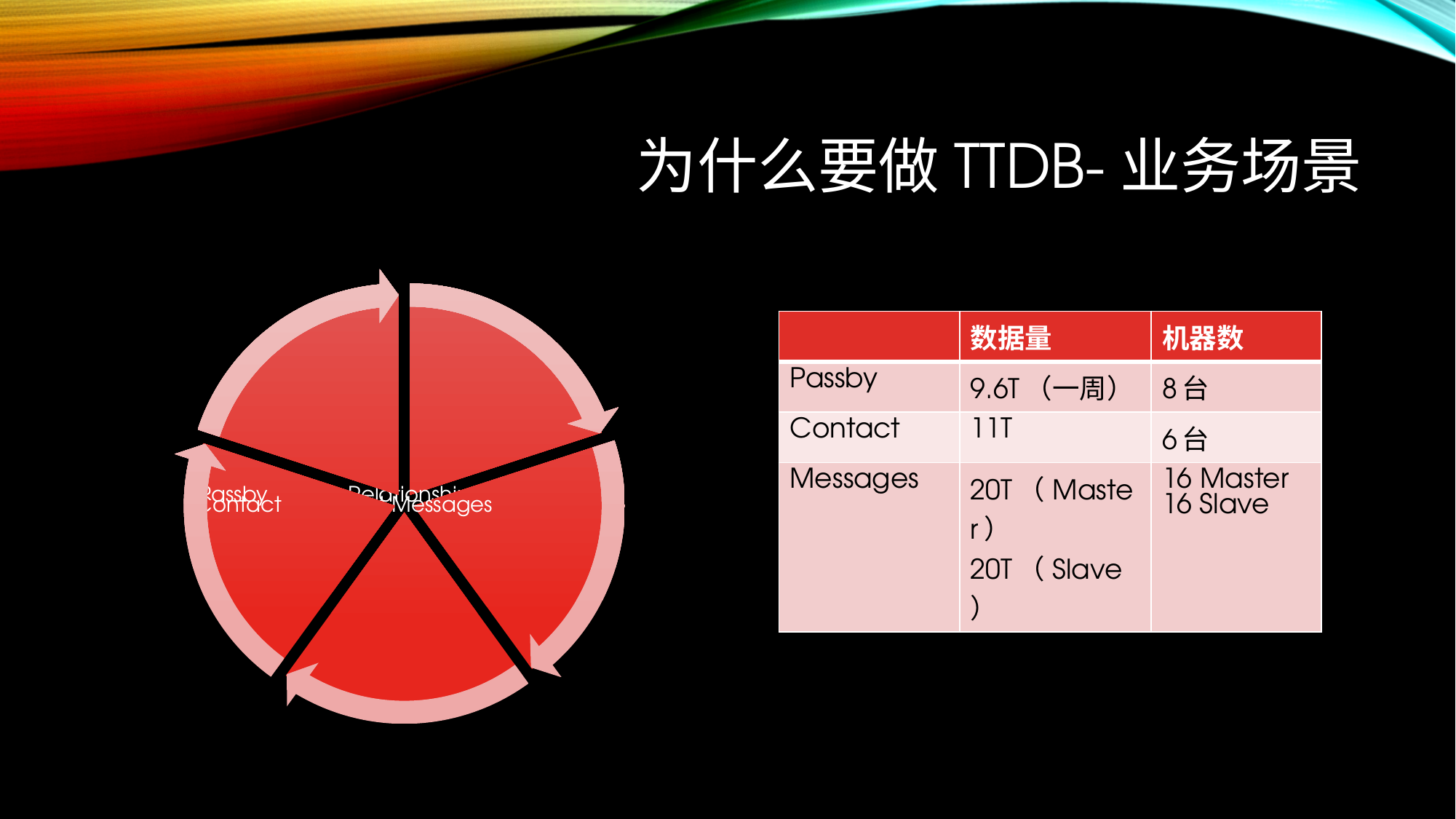

# 为什么要做TTDB-业务场景
Relationship
Chat Messages
……
Contact
Passby
|  | 数据量 | 机器数 |
| --- | --- | --- |
| Passby | 9.6T（一周） | 8台 |
| Contact | 11T | 6台 |
| Messages | 20T（Master） 20T（Slave） | 16 Master 16 Slave |